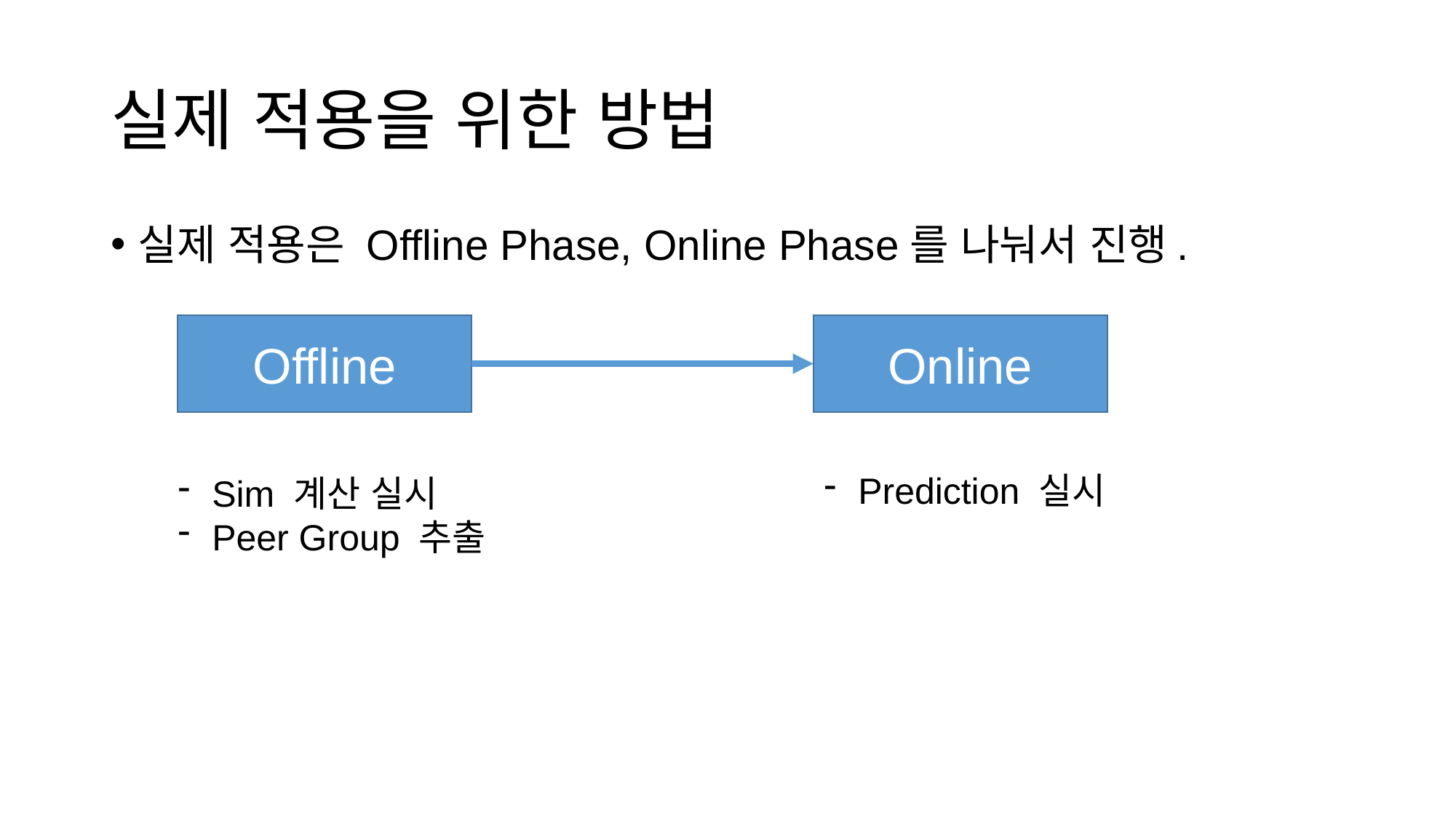

# 실제 적용을 위한 방법
실제 적용은 Offline Phase, Online Phase를 나눠서 진행.
Offline
Online
Prediction 실시
Sim 계산 실시
Peer Group 추출